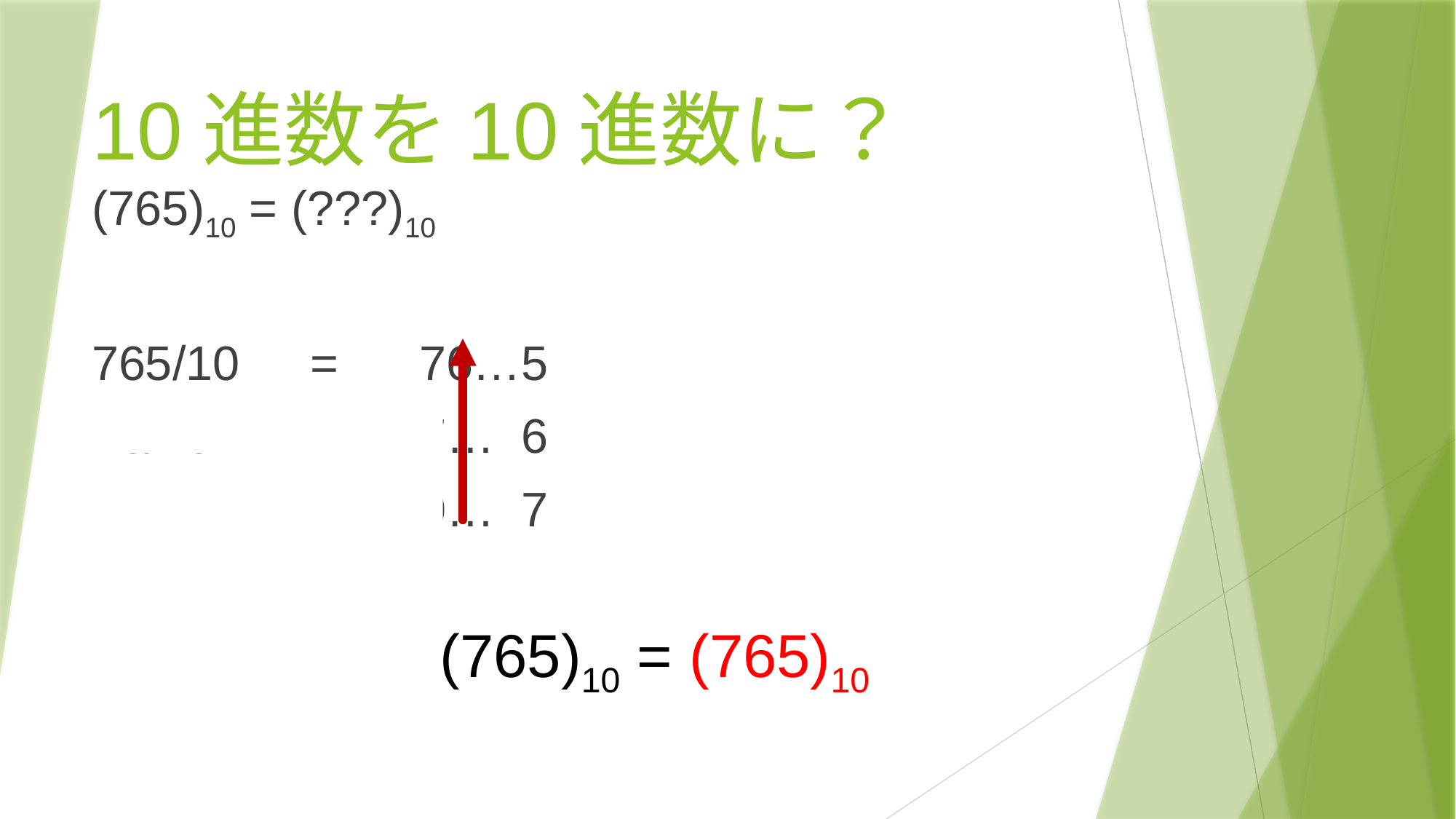

# 10進数を10進数に？
(765)10 = (???)10

765/10	=	76…5
76/10	=	7…  6
7/10		=	0…  7

(765)10 = (765)10